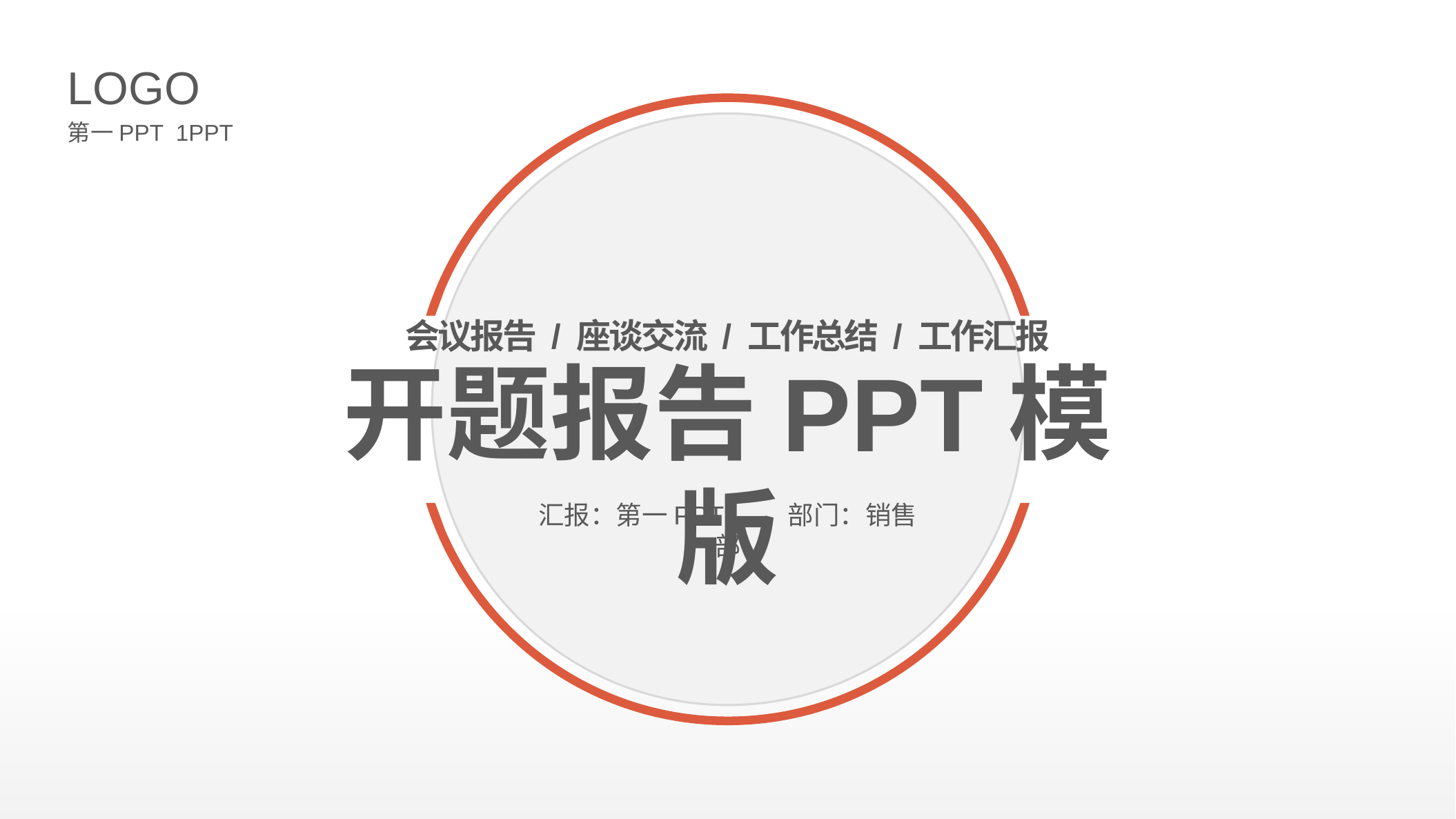

LOGO
第一PPT  1PPT

会议报告 / 座谈交流 / 工作总结 / 工作汇报
开题报告PPT模版
汇报：第一PPT        部门：销售部